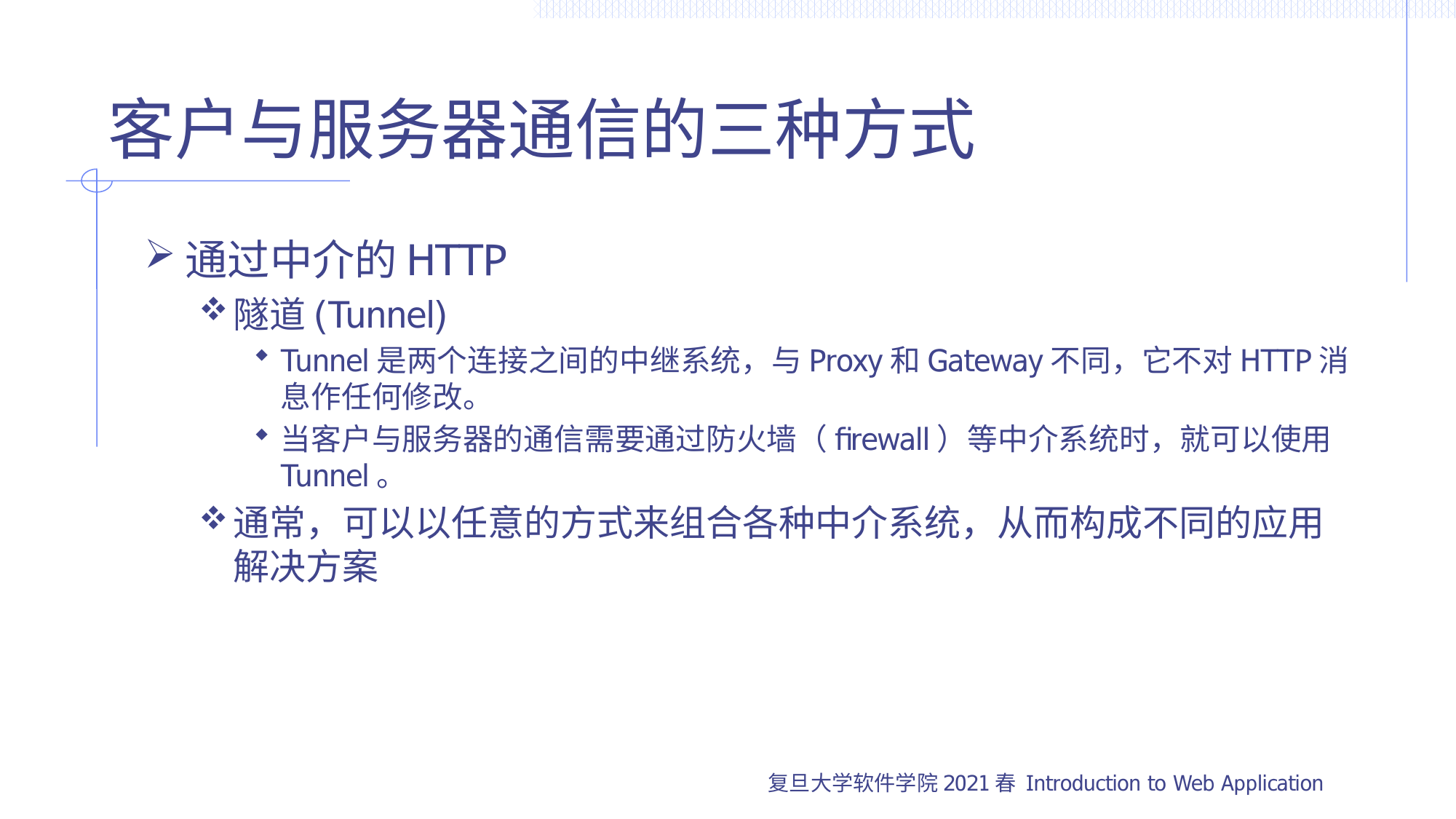

# 客户与服务器通信的三种方式
通过中介的HTTP
隧道(Tunnel)
Tunnel是两个连接之间的中继系统，与Proxy和Gateway不同，它不对HTTP消息作任何修改。
当客户与服务器的通信需要通过防火墙（firewall）等中介系统时，就可以使用Tunnel。
通常，可以以任意的方式来组合各种中介系统，从而构成不同的应用解决方案